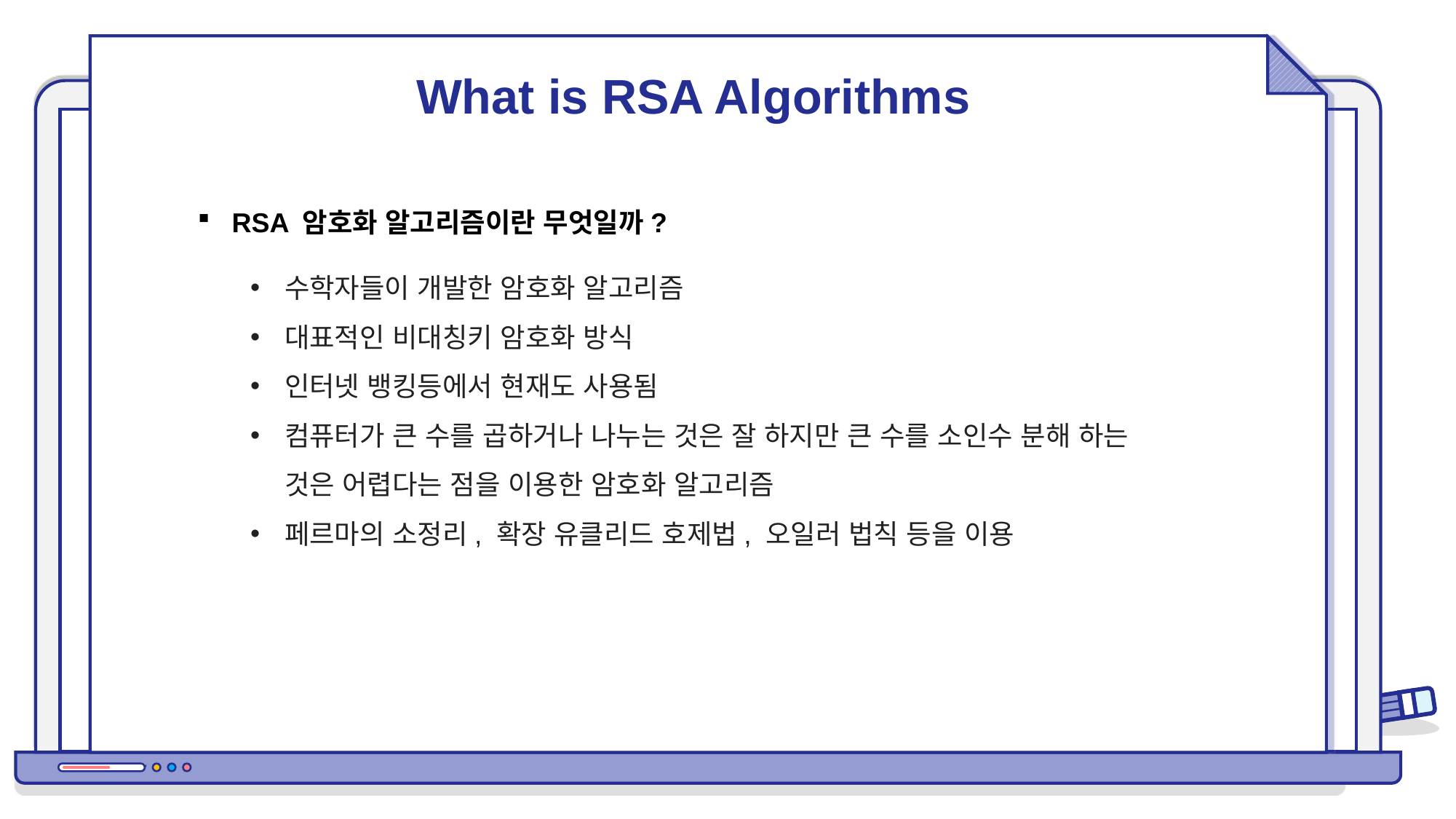

What is RSA Algorithms

RSA 암호화 알고리즘이란 무엇일까?
수학자들이 개발한 암호화 알고리즘
대표적인 비대칭키 암호화 방식
인터넷 뱅킹등에서 현재도 사용됨
컴퓨터가 큰 수를 곱하거나 나누는 것은 잘 하지만 큰 수를 소인수 분해 하는 것은 어렵다는 점을 이용한 암호화 알고리즘
페르마의 소정리, 확장 유클리드 호제법, 오일러 법칙 등을 이용